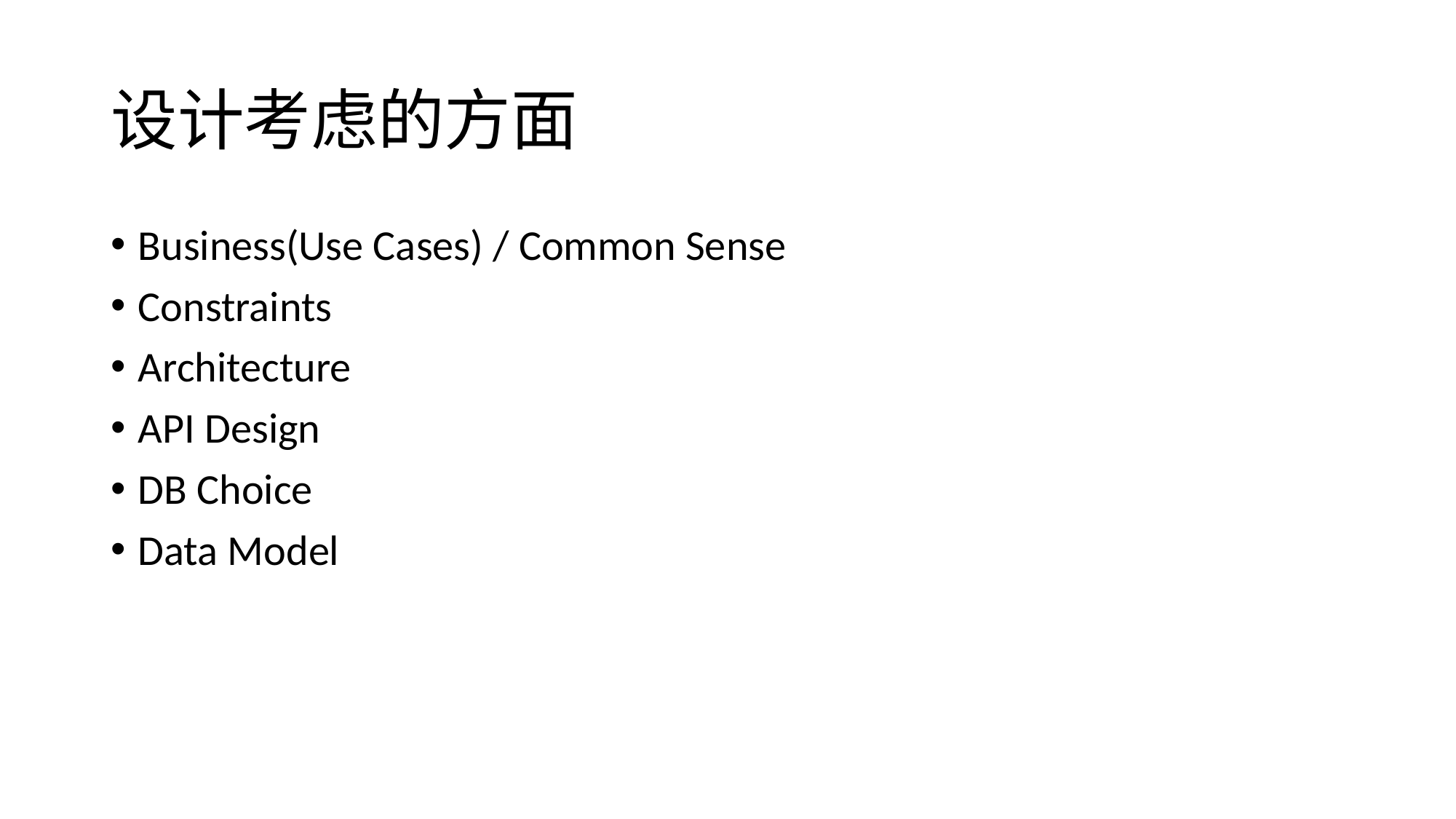

# 设计考虑的方面
Business(Use Cases) / Common Sense
Constraints
Architecture
API Design
DB Choice
Data Model